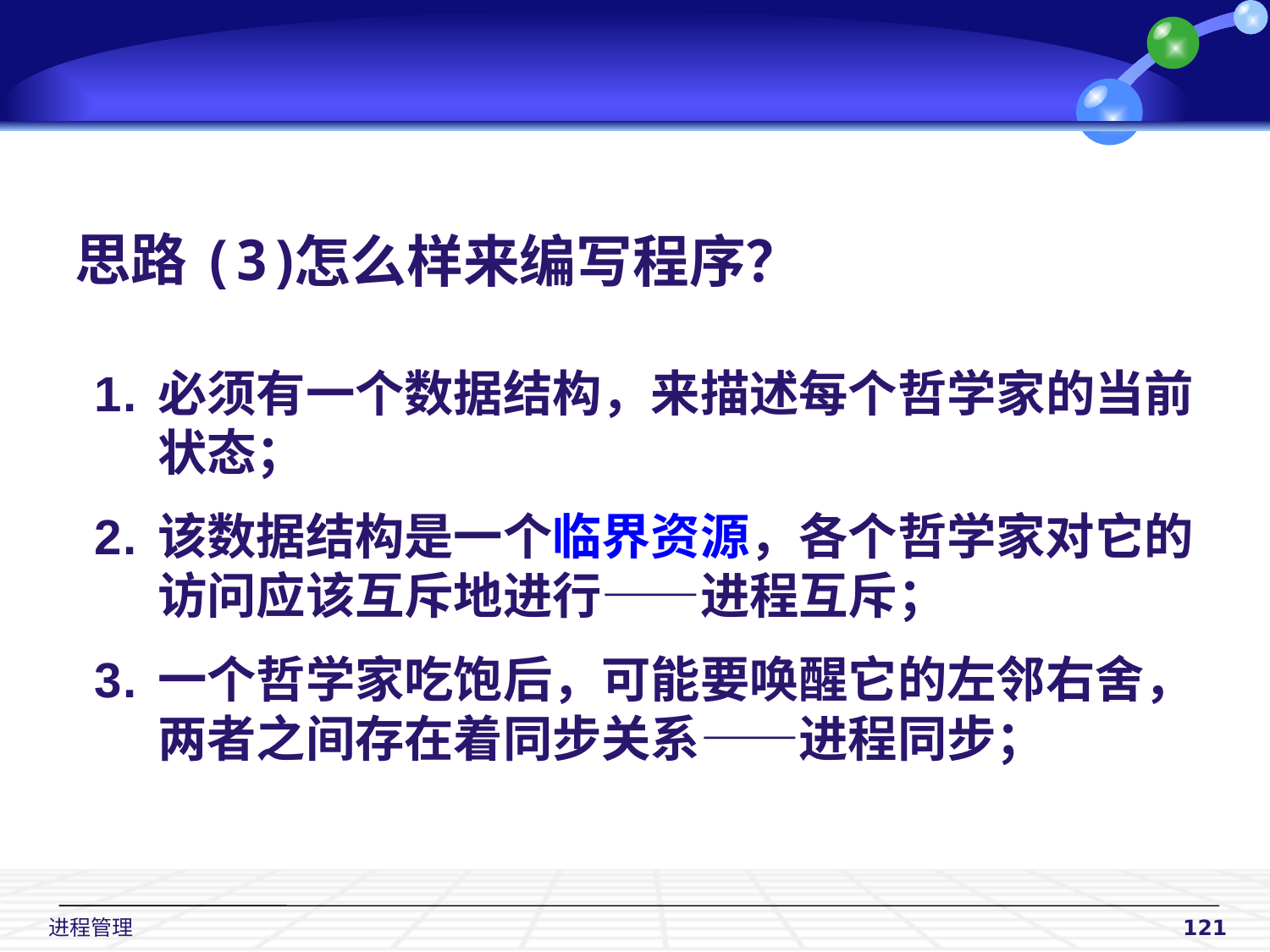

思路(3)
怎么样来编写程序？
必须有一个数据结构，来描述每个哲学家的当前
状态；
该数据结构是一个临界资源，各个哲学家对它的
访问应该互斥地进行——进程互斥；
一个哲学家吃饱后，可能要唤醒它的左邻右舍，
两者之间存在着同步关系——进程同步；
   进程管理
121